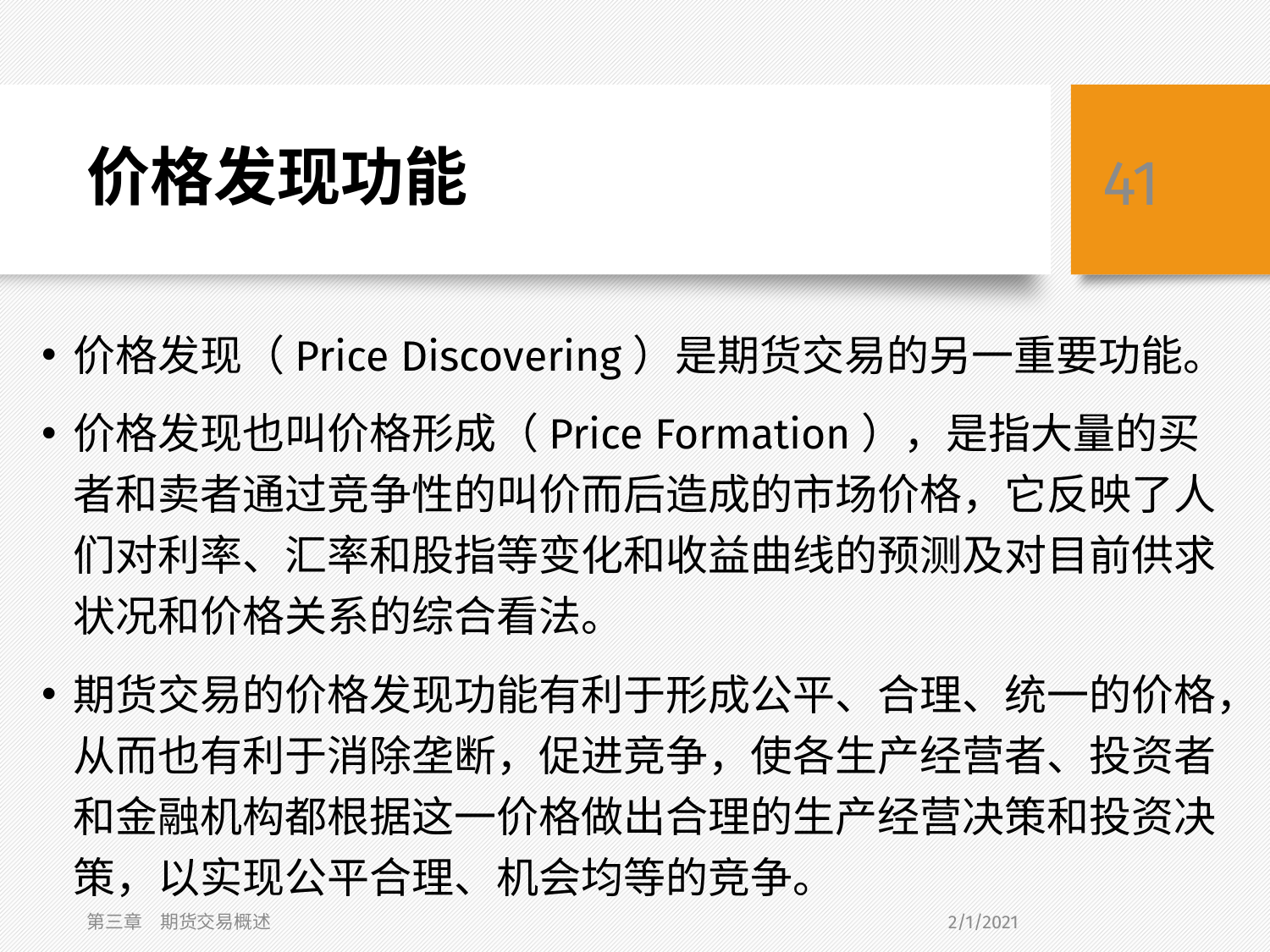

# 价格发现功能
41
价格发现（Price Discovering）是期货交易的另一重要功能。
价格发现也叫价格形成（Price Formation），是指大量的买者和卖者通过竞争性的叫价而后造成的市场价格，它反映了人们对利率、汇率和股指等变化和收益曲线的预测及对目前供求状况和价格关系的综合看法。
期货交易的价格发现功能有利于形成公平、合理、统一的价格，从而也有利于消除垄断，促进竞争，使各生产经营者、投资者和金融机构都根据这一价格做出合理的生产经营决策和投资决策，以实现公平合理、机会均等的竞争。
2/1/2021
第三章　期货交易概述